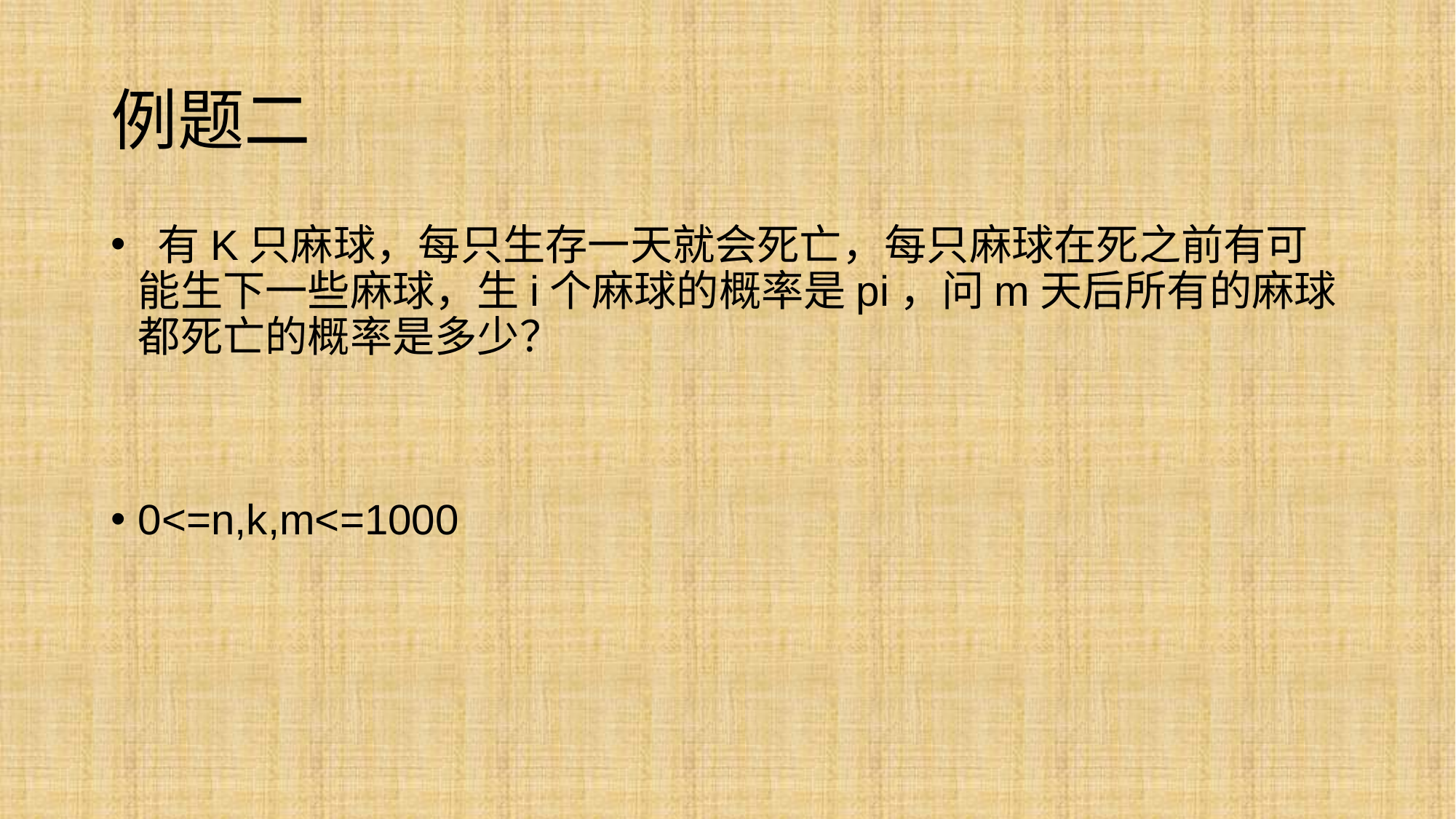

# 例题二
 有K只麻球，每只生存一天就会死亡，每只麻球在死之前有可能生下一些麻球，生i个麻球的概率是pi，问m天后所有的麻球都死亡的概率是多少？

0<=n,k,m<=1000